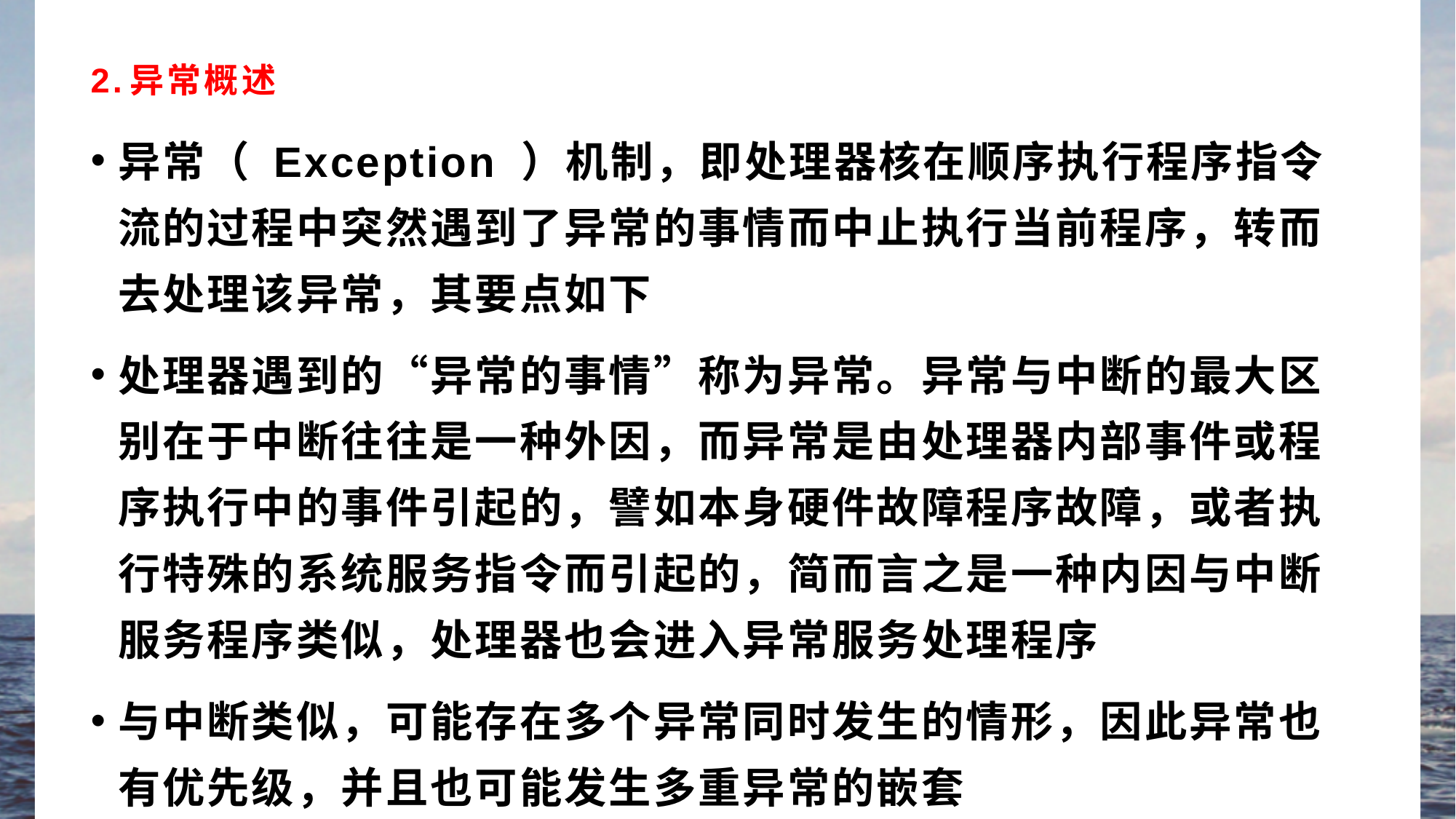

# 2.异常概述
异常（ Exception ）机制，即处理器核在顺序执行程序指令流的过程中突然遇到了异常的事情而中止执行当前程序，转而去处理该异常，其要点如下
处理器遇到的“异常的事情”称为异常。异常与中断的最大区别在于中断往往是一种外因，而异常是由处理器内部事件或程序执行中的事件引起的，譬如本身硬件故障程序故障，或者执行特殊的系统服务指令而引起的，简而言之是一种内因与中断服务程序类似，处理器也会进入异常服务处理程序
与中断类似，可能存在多个异常同时发生的情形，因此异常也有优先级，并且也可能发生多重异常的嵌套